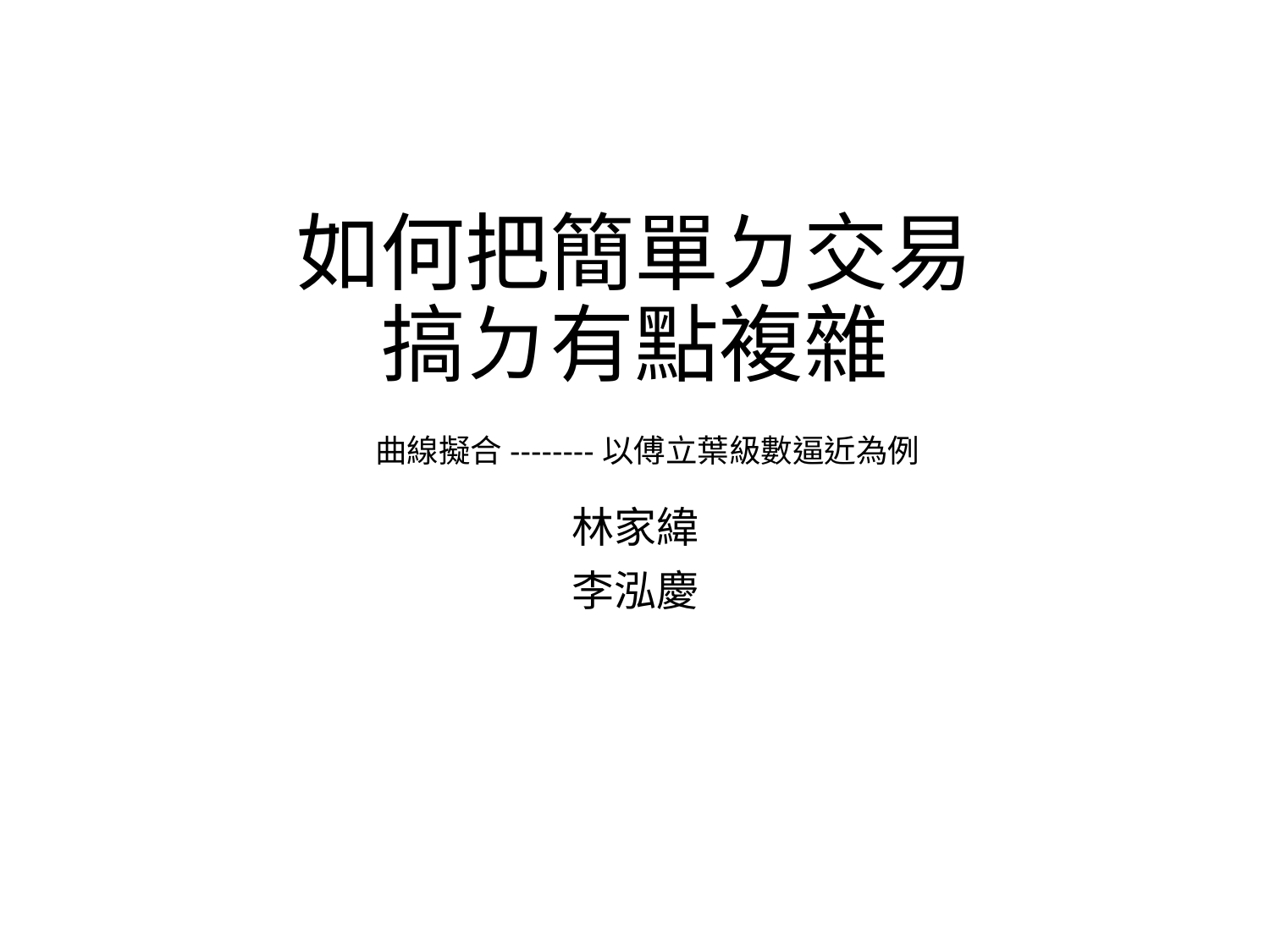

# 如何把簡單ㄉ交易 搞ㄉ有點複雜
曲線擬合--------以傅立葉級數逼近為例
林家緯
李泓慶